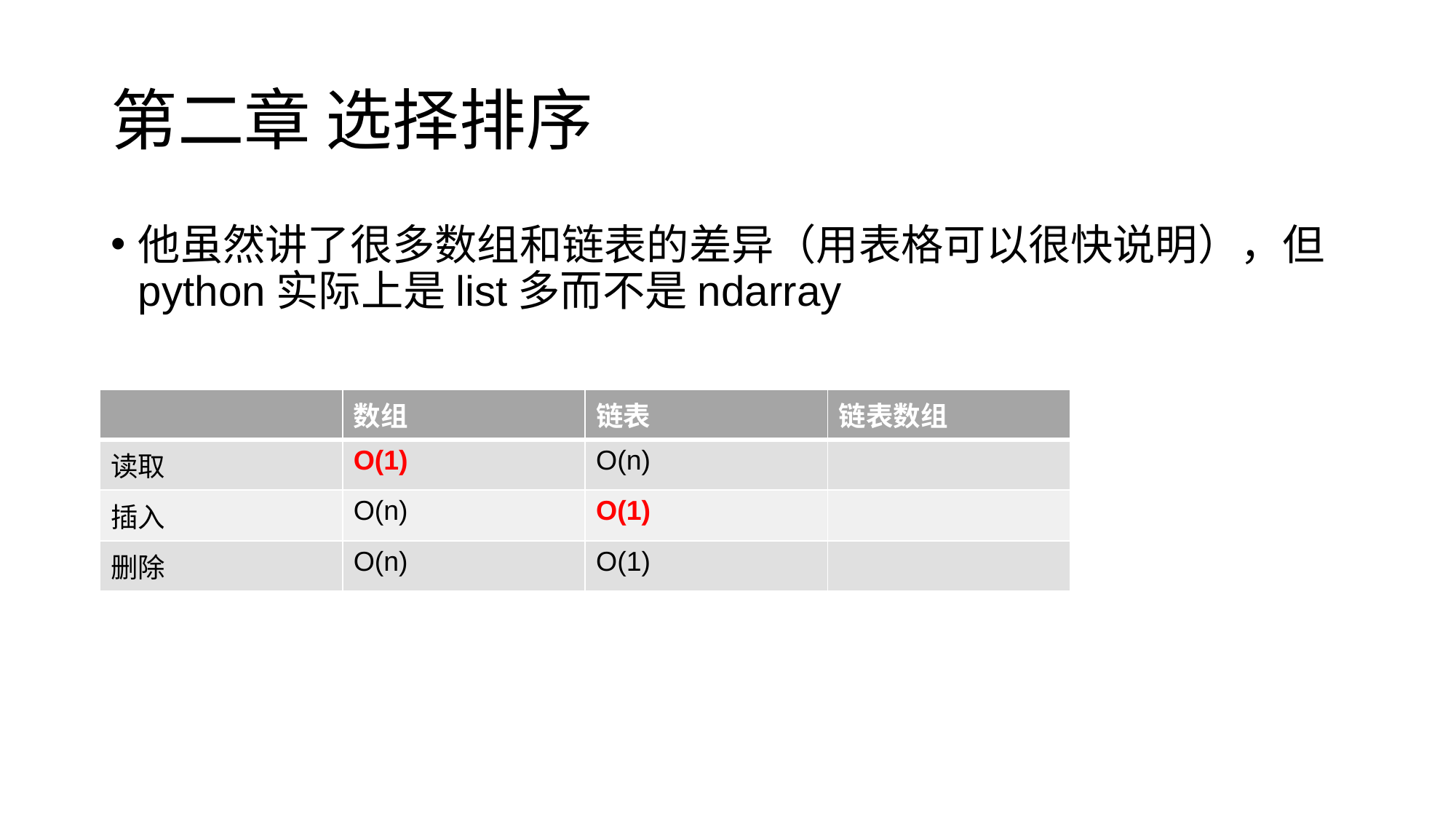

# 第二章 选择排序
他虽然讲了很多数组和链表的差异（用表格可以很快说明），但python实际上是list多而不是ndarray

|  | 数组 | 链表 | 链表数组 |
| --- | --- | --- | --- |
| 读取 | O(1) | O(n) |  |
| 插入 | O(n) | O(1) |  |
| 删除 | O(n) | O(1) |  |